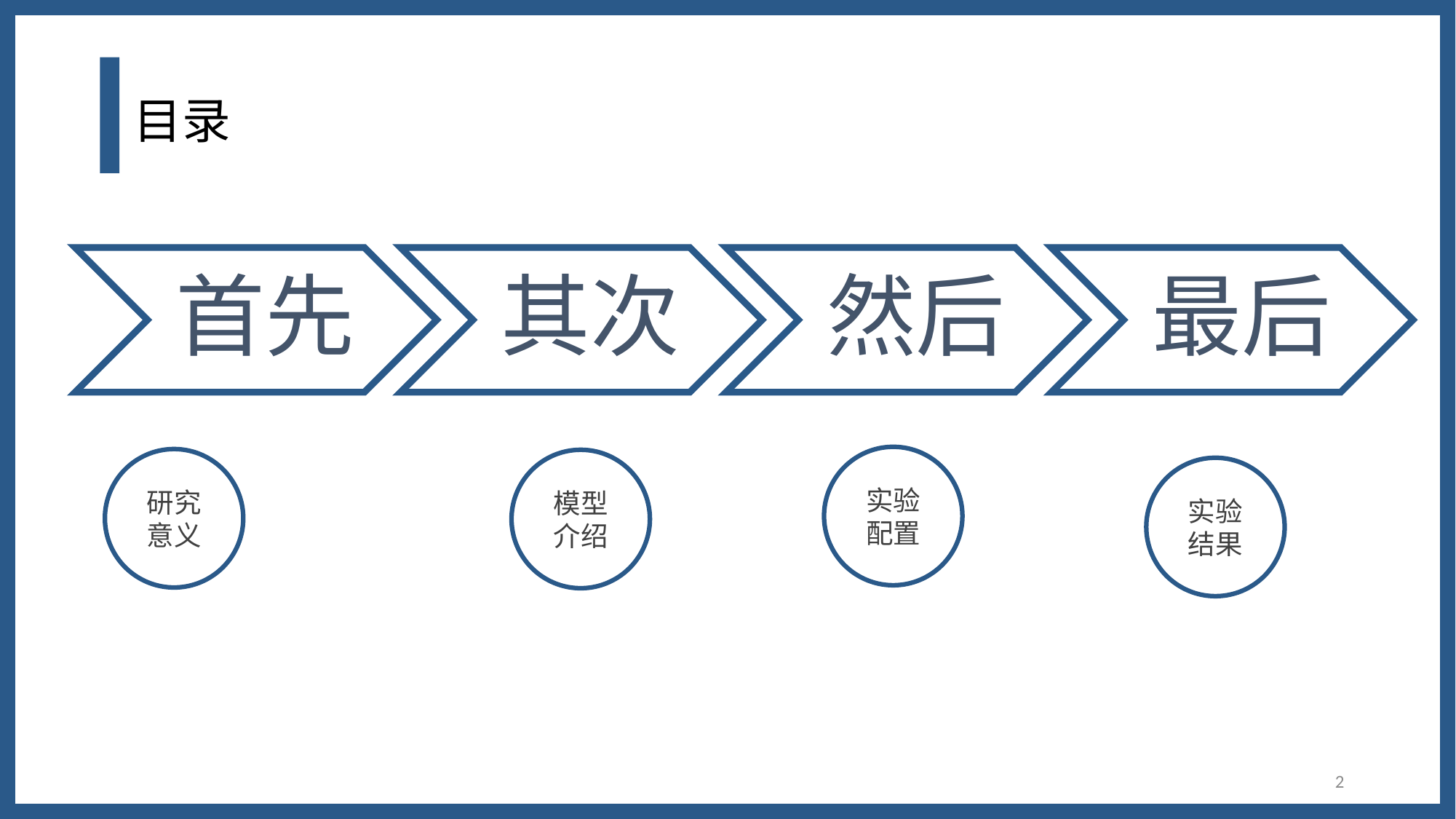

# 目录
首先
其次
然后
最后
实验配置
研究意义
模型介绍
实验结果
2